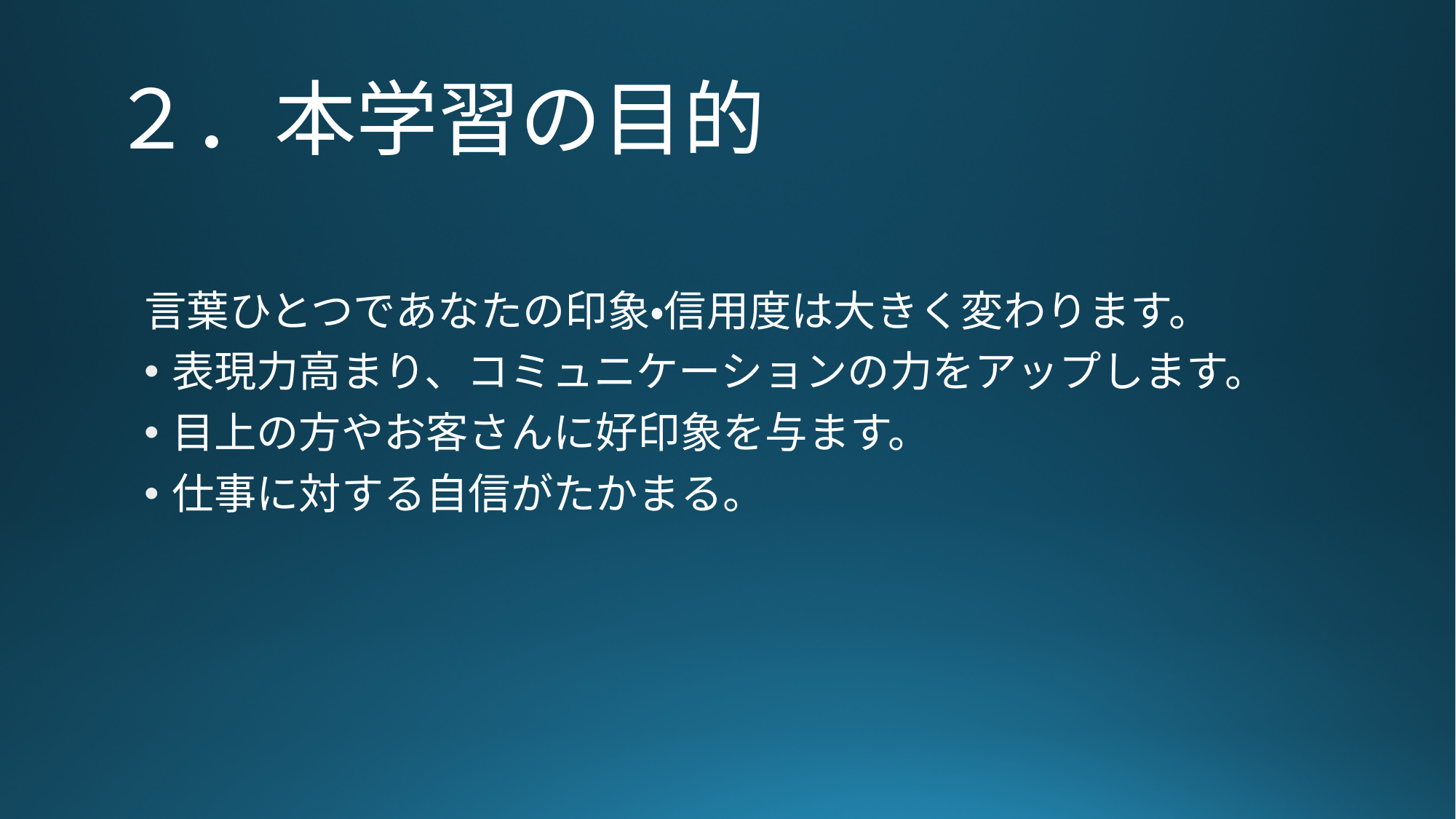

# ２．本学習の目的

言葉ひとつであなたの印象・信用度は大きく変わります。
表現力高まり、コミュニケーションの力をアップします。
目上の方やお客さんに好印象を与ます。
仕事に対する自信がたかまる。